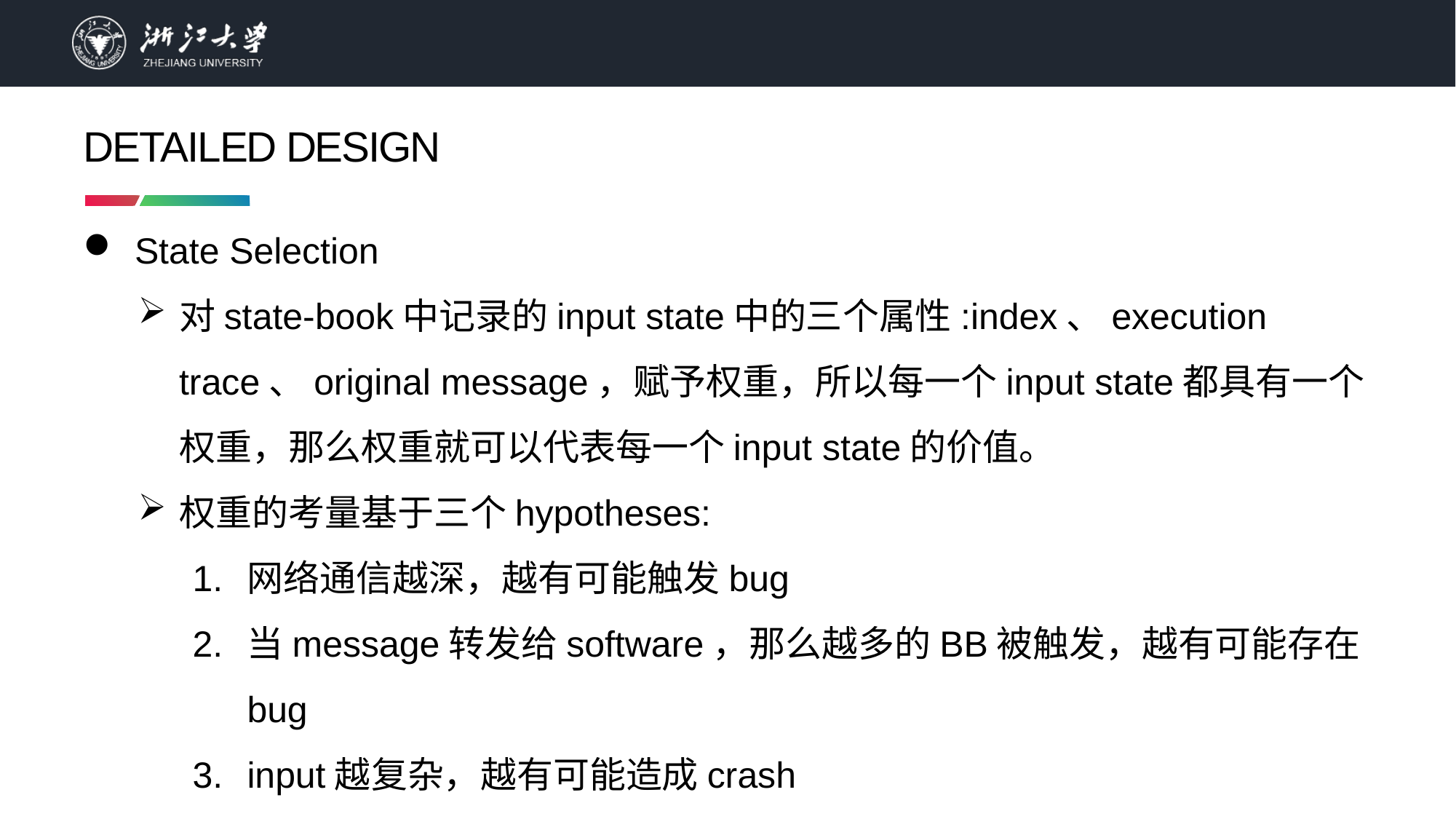

# DETAILED DESIGN
 State Selection
对state-book中记录的input state中的三个属性:index、execution trace、original message，赋予权重，所以每一个input state都具有一个权重，那么权重就可以代表每一个input state的价值。
权重的考量基于三个hypotheses:
网络通信越深，越有可能触发bug
当message转发给software，那么越多的BB被触发，越有可能存在bug
input越复杂，越有可能造成crash

27